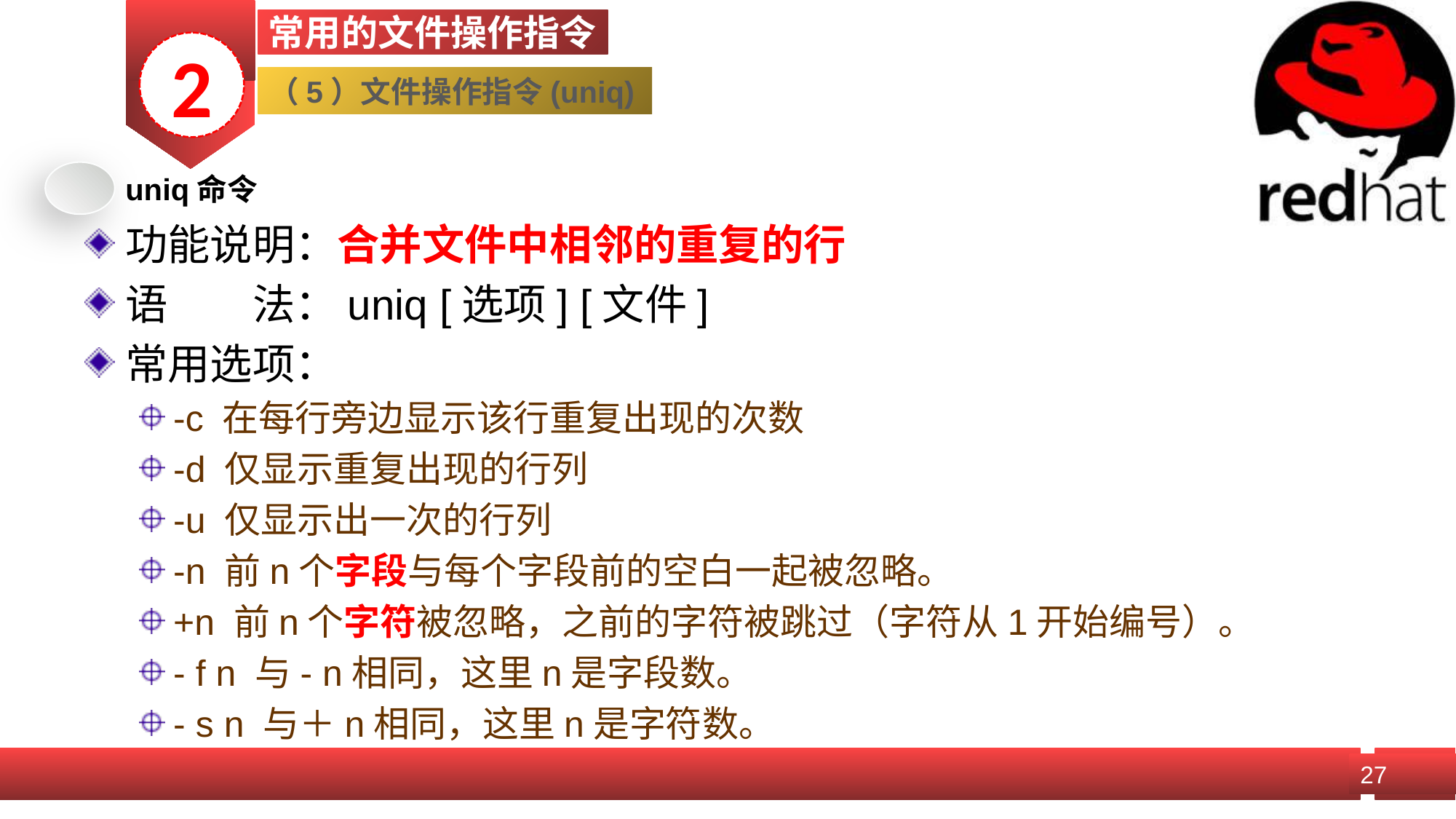

常用的文件操作指令
2
（5）文件操作指令(uniq)

uniq命令
功能说明：合并文件中相邻的重复的行
语　　法：uniq [选项] [文件]
常用选项：
-c 在每行旁边显示该行重复出现的次数
-d 仅显示重复出现的行列
-u 仅显示出一次的行列
-n 前n个字段与每个字段前的空白一起被忽略。
+n 前n个字符被忽略，之前的字符被跳过（字符从1开始编号）。
- f n 与- n相同，这里n是字段数。
- s n 与＋n相同，这里n是字符数。